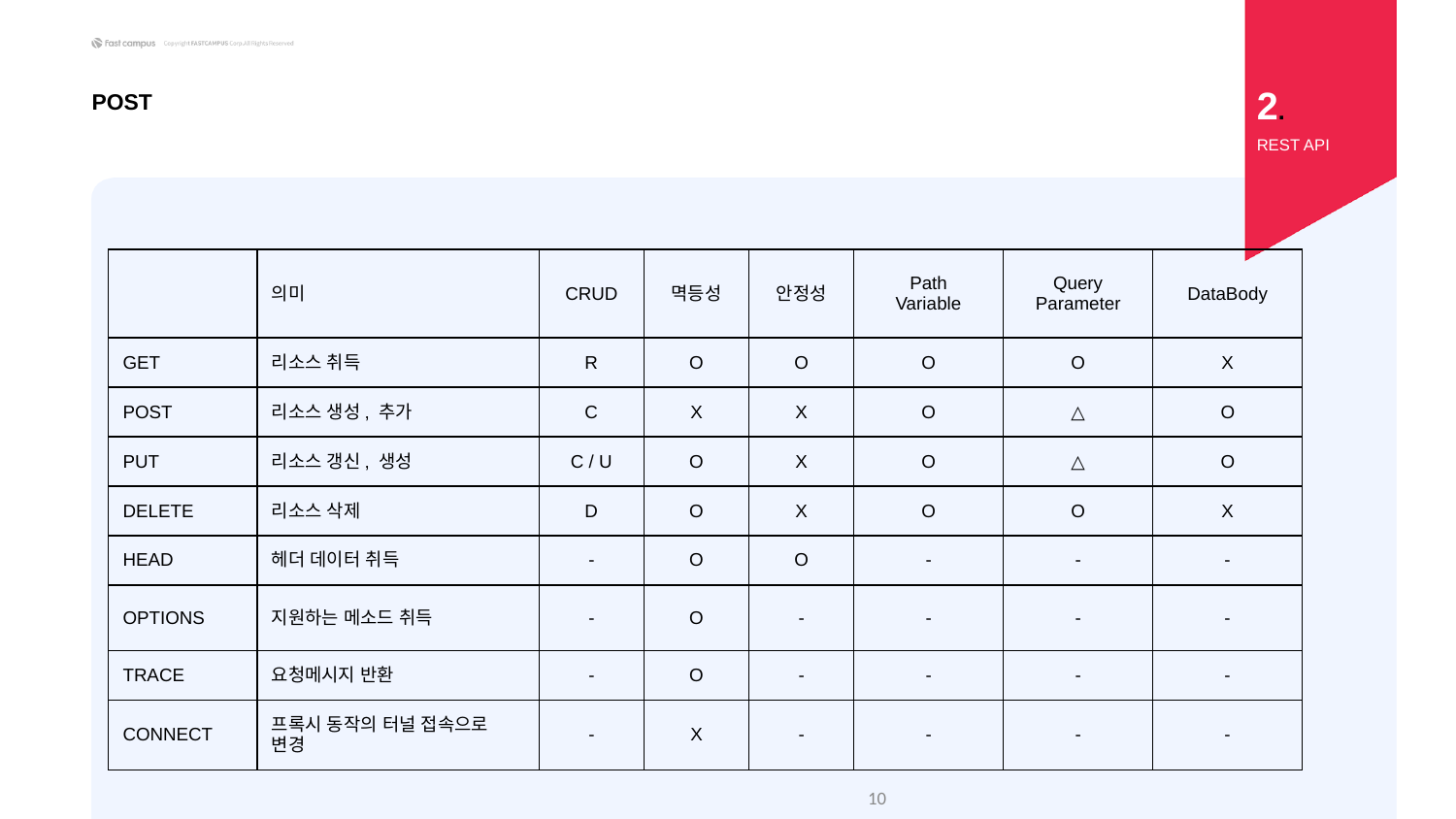

2.
POST
REST API

|  | 의미 | CRUD | 멱등성 | 안정성 | Path Variable | Query Parameter | DataBody |
| --- | --- | --- | --- | --- | --- | --- | --- |
| GET | 리소스 취득 | R | O | O | O | O | X |
| POST | 리소스 생성, 추가 | C | X | X | O | △ | O |
| PUT | 리소스 갱신, 생성 | C / U | O | X | O | △ | O |
| DELETE | 리소스 삭제 | D | O | X | O | O | X |
| HEAD | 헤더 데이터 취득 | - | O | O | - | - | - |
| OPTIONS | 지원하는 메소드 취득 | - | O | - | - | - | - |
| TRACE | 요청메시지 반환 | - | O | - | - | - | - |
| CONNECT | 프록시 동작의 터널 접속으로 변경 | - | X | - | - | - | - |
10